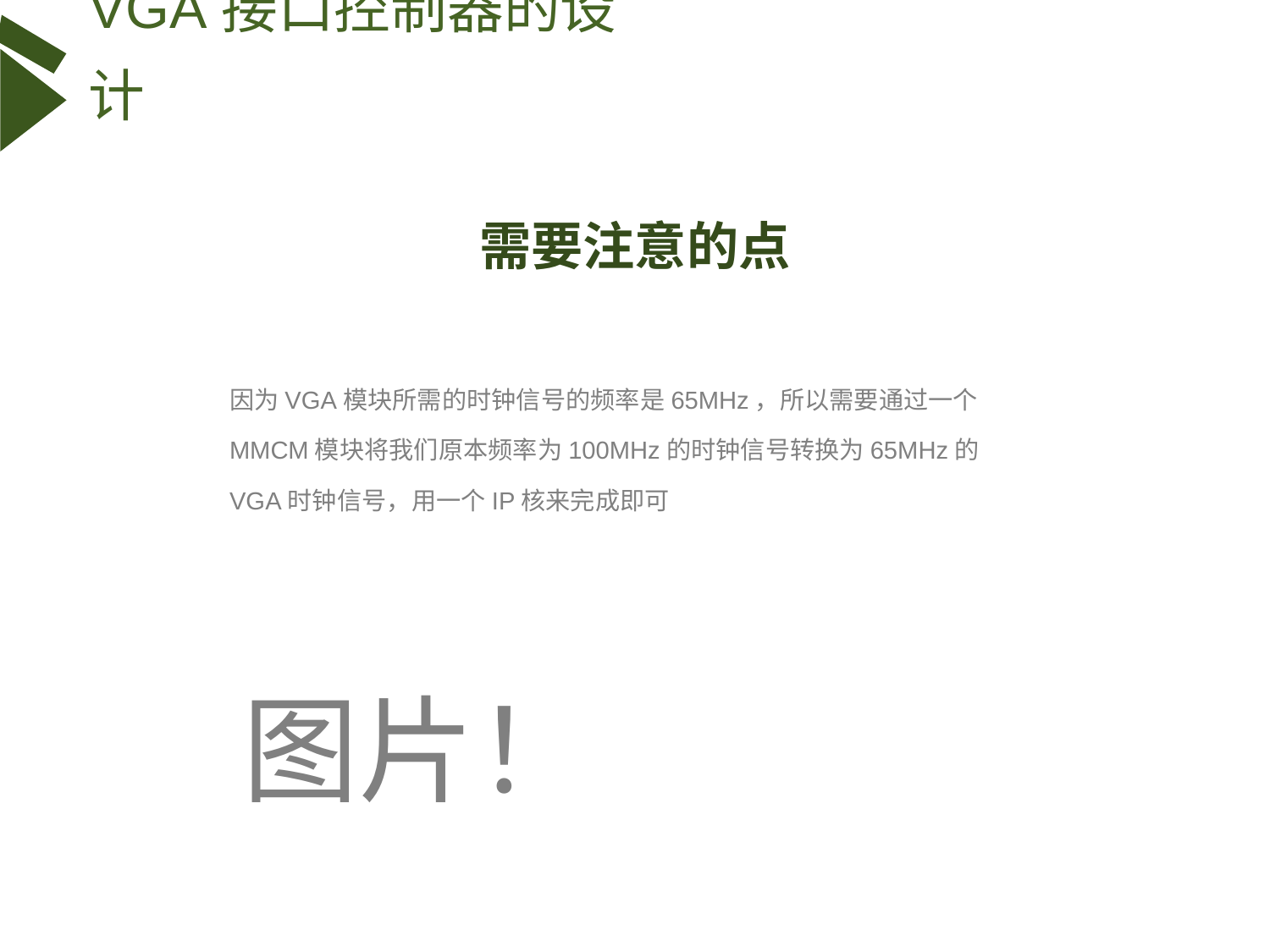

VGA接口控制器的设计

需要注意的点
因为VGA模块所需的时钟信号的频率是65MHz，所以需要通过一个MMCM模块将我们原本频率为100MHz的时钟信号转换为65MHz的VGA时钟信号，用一个IP核来完成即可
  图片！